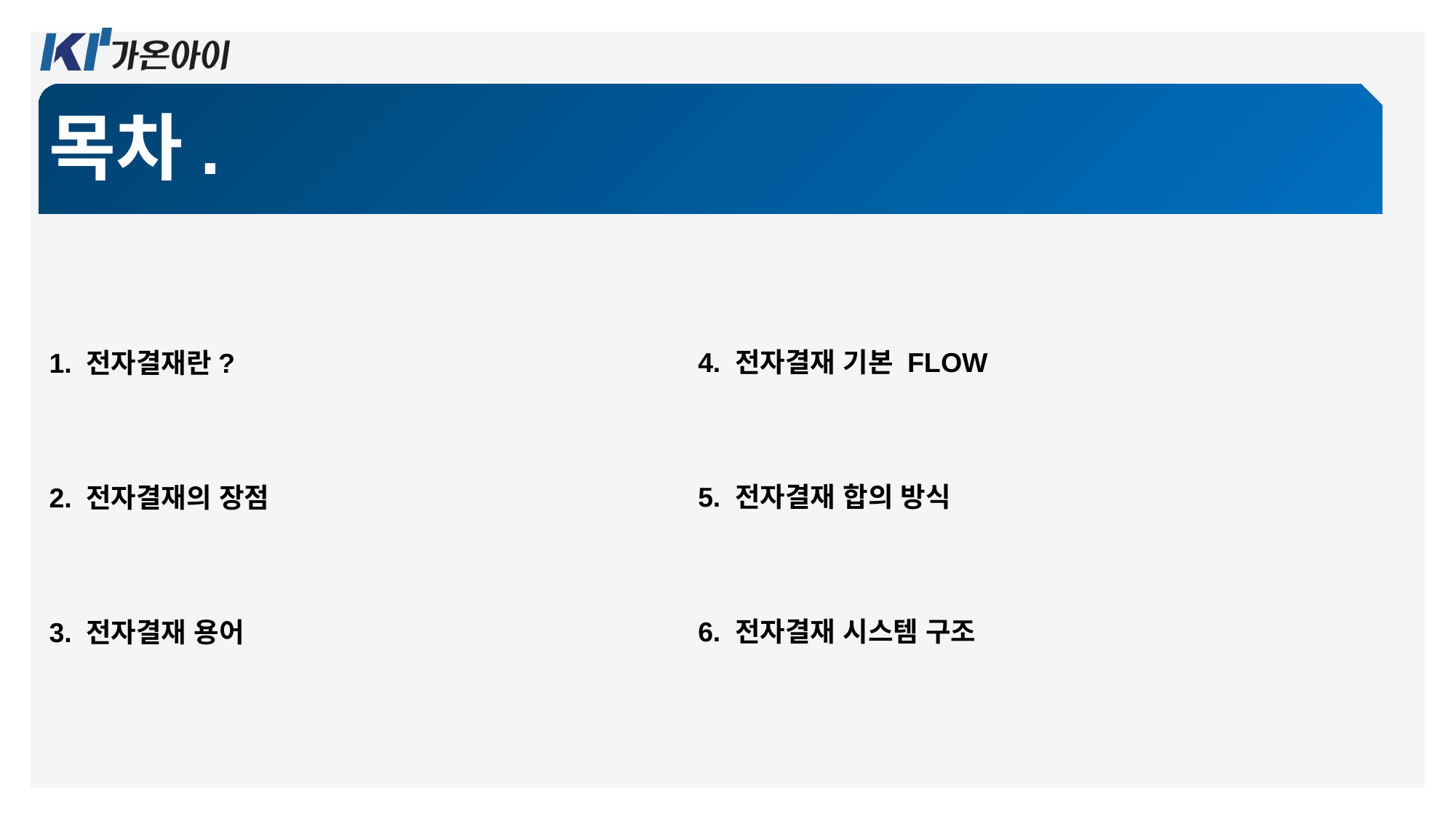

목차.
4. 전자결재 기본 FLOW
1. 전자결재란?
5. 전자결재 합의 방식
2. 전자결재의 장점
6. 전자결재 시스템 구조
3. 전자결재 용어